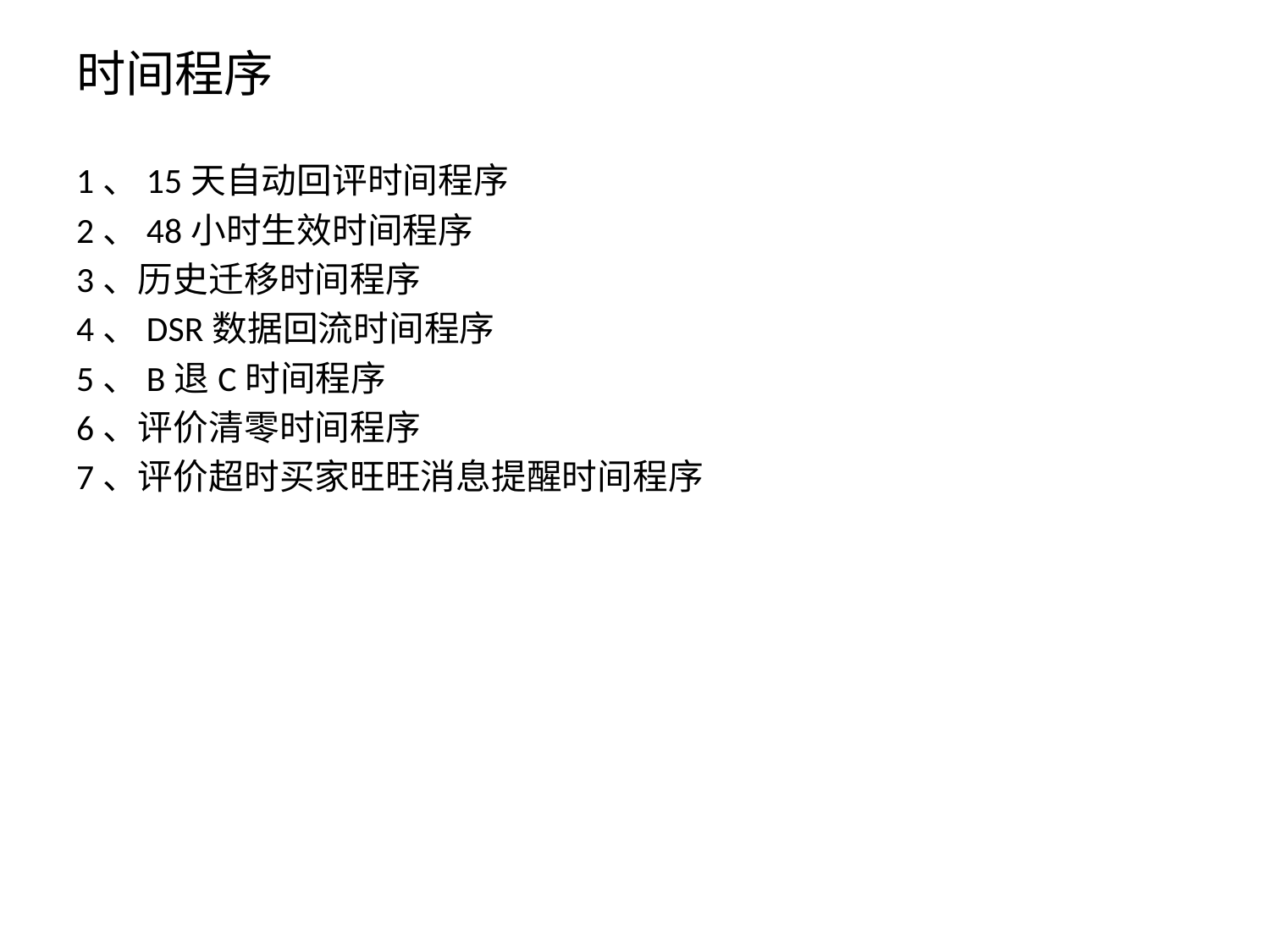

时间程序

1、15天自动回评时间程序
2、48小时生效时间程序
3、历史迁移时间程序
4、DSR数据回流时间程序
5、B退C时间程序
6、评价清零时间程序
7、评价超时买家旺旺消息提醒时间程序